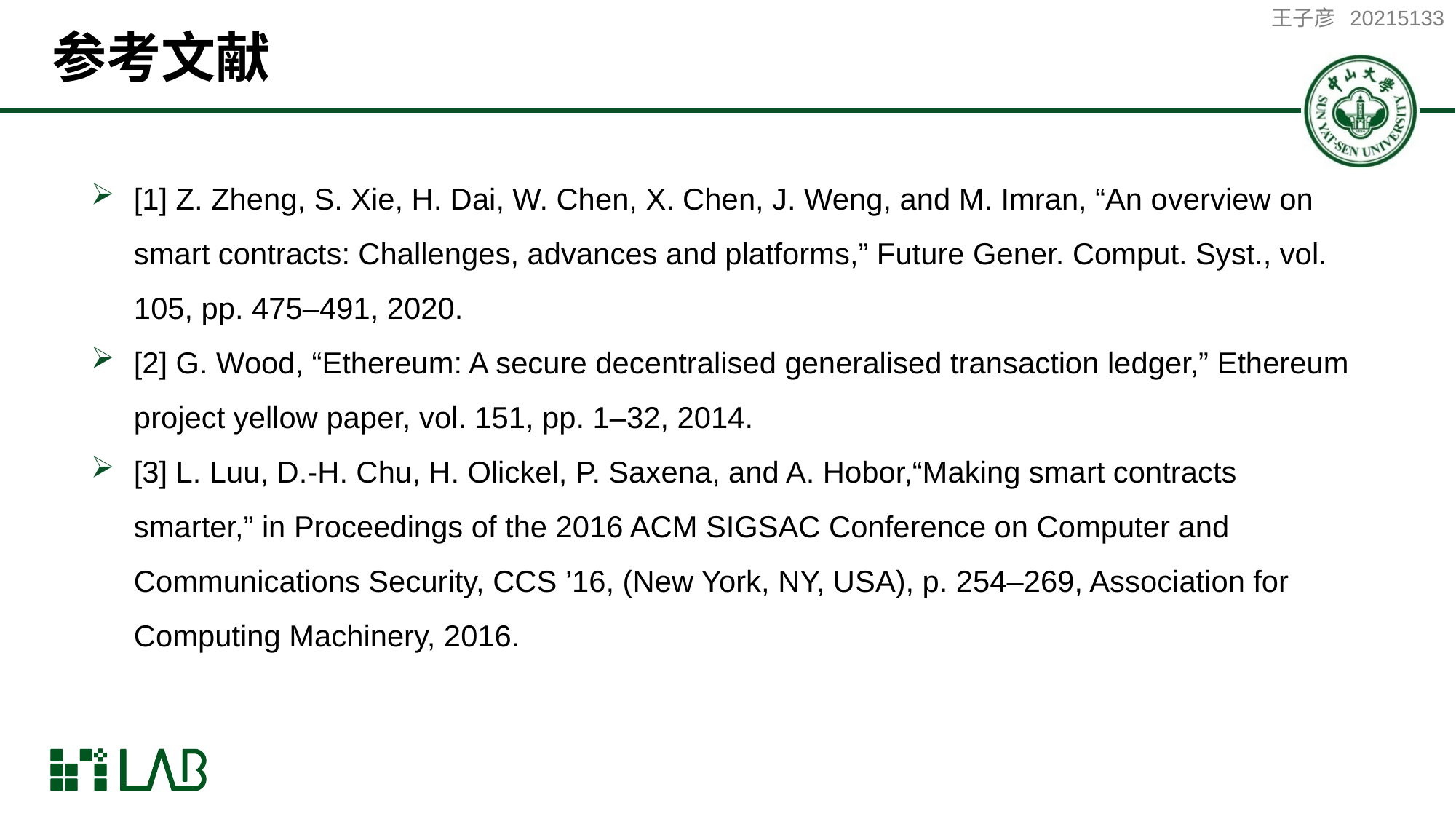

王子彦  20215133
# 参考文献
[1] Z. Zheng, S. Xie, H. Dai, W. Chen, X. Chen, J. Weng, and M. Imran, “An overview on smart contracts: Challenges, advances and platforms,” Future Gener. Comput. Syst., vol. 105, pp. 475–491, 2020.
[2] G. Wood, “Ethereum: A secure decentralised generalised transaction ledger,” Ethereum project yellow paper, vol. 151, pp. 1–32, 2014.
[3] L. Luu, D.-H. Chu, H. Olickel, P. Saxena, and A. Hobor,“Making smart contracts smarter,” in Proceedings of the 2016 ACM SIGSAC Conference on Computer and Communications Security, CCS ’16, (New York, NY, USA), p. 254–269, Association for Computing Machinery, 2016.